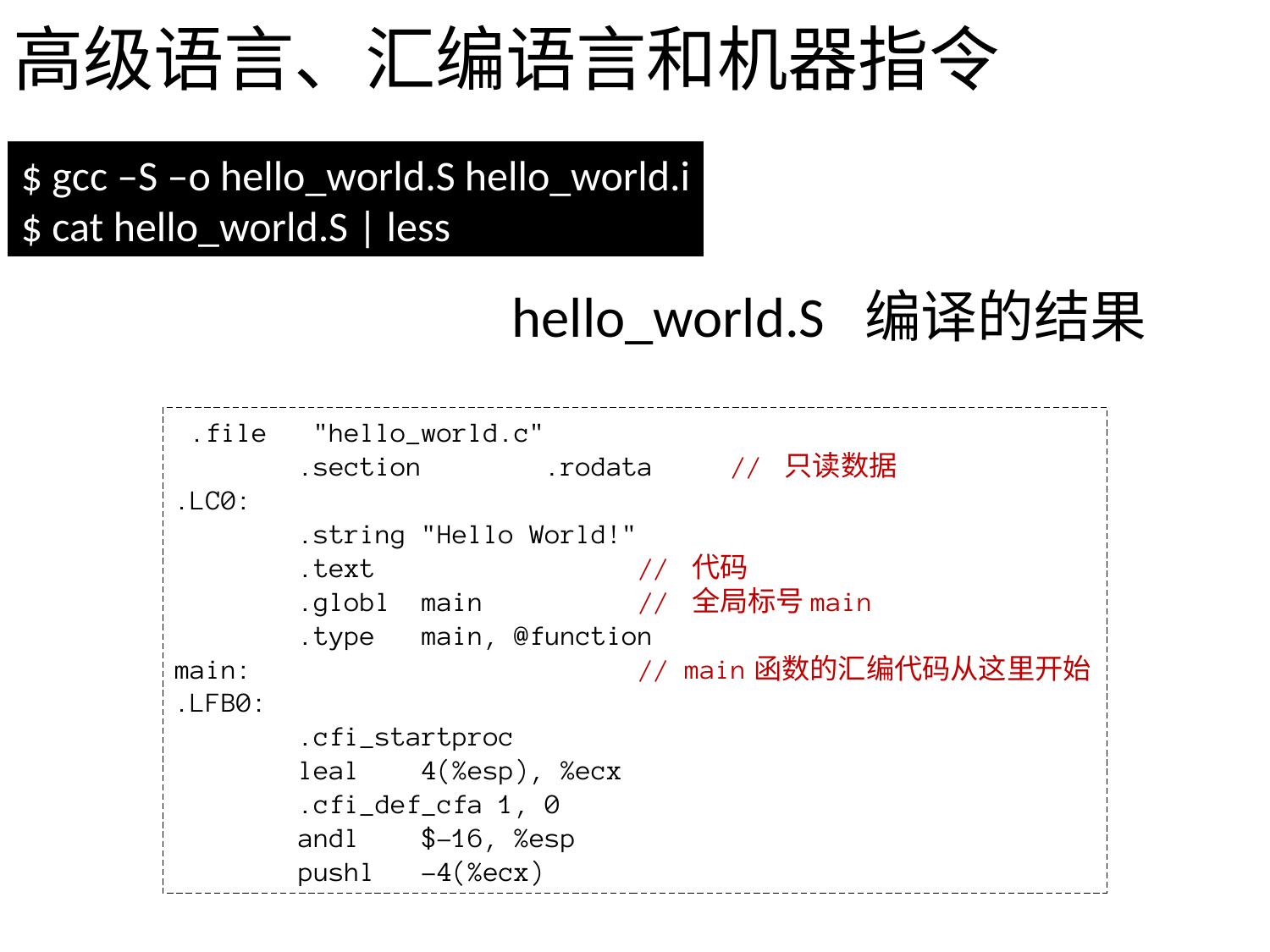

# 高级语言、汇编语言和机器指令
$ gcc –S –o hello_world.S hello_world.i
$ cat hello_world.S | less
hello_world.S  编译的结果
 .file   "hello_world.c"
        .section        .rodata     // 只读数据
.LC0:
        .string "Hello World!"
        .text                 // 代码
        .globl  main          // 全局标号main
        .type   main, @function
main:                         // main函数的汇编代码从这里开始
.LFB0:
        .cfi_startproc
        leal    4(%esp), %ecx
        .cfi_def_cfa 1, 0
        andl    $-16, %esp
        pushl   -4(%ecx)